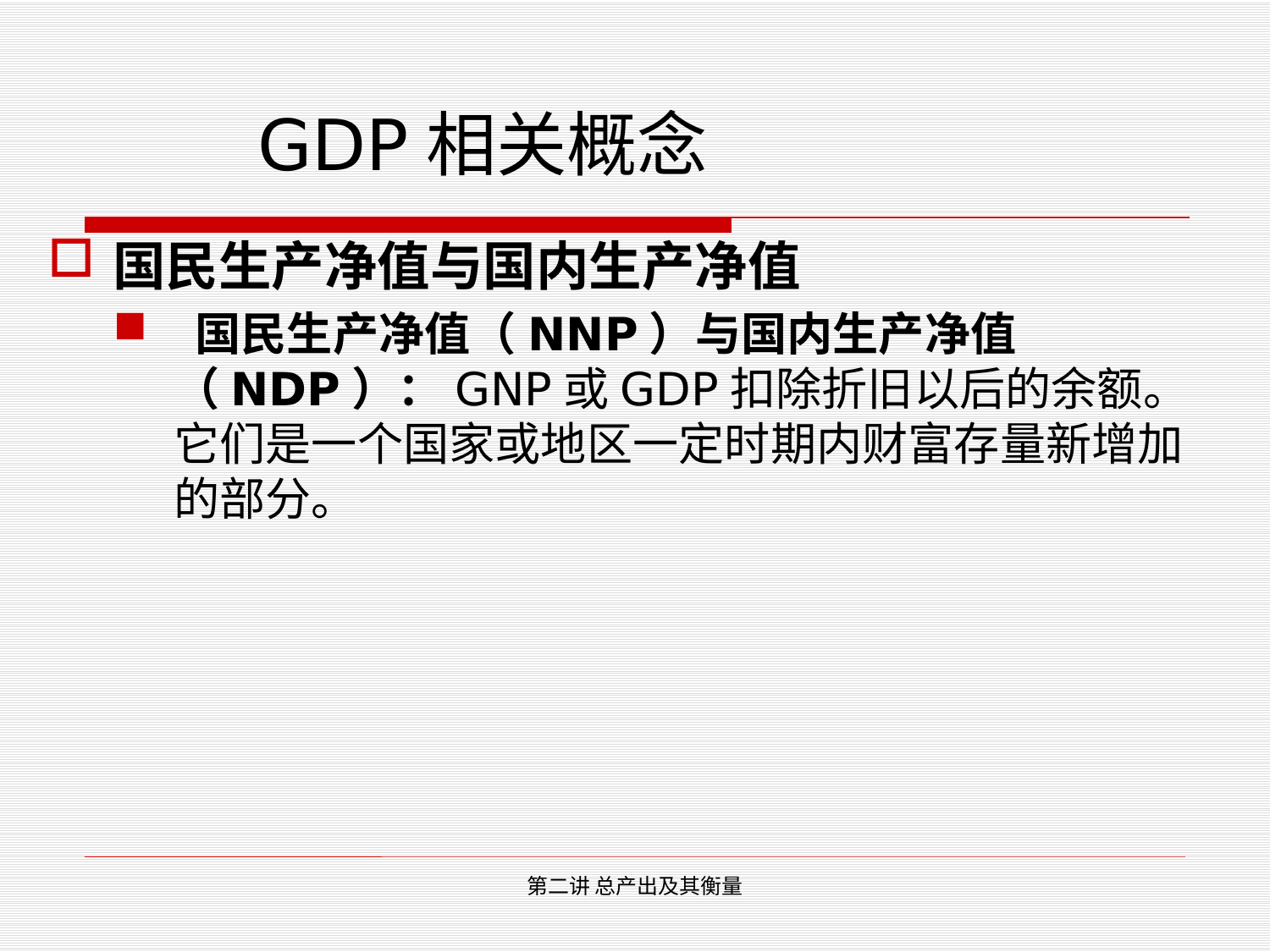

# GDP相关概念
国民生产净值与国内生产净值
 国民生产净值（NNP）与国内生产净值（NDP）：GNP或GDP扣除折旧以后的余额。它们是一个国家或地区一定时期内财富存量新增加的部分。
第二讲 总产出及其衡量